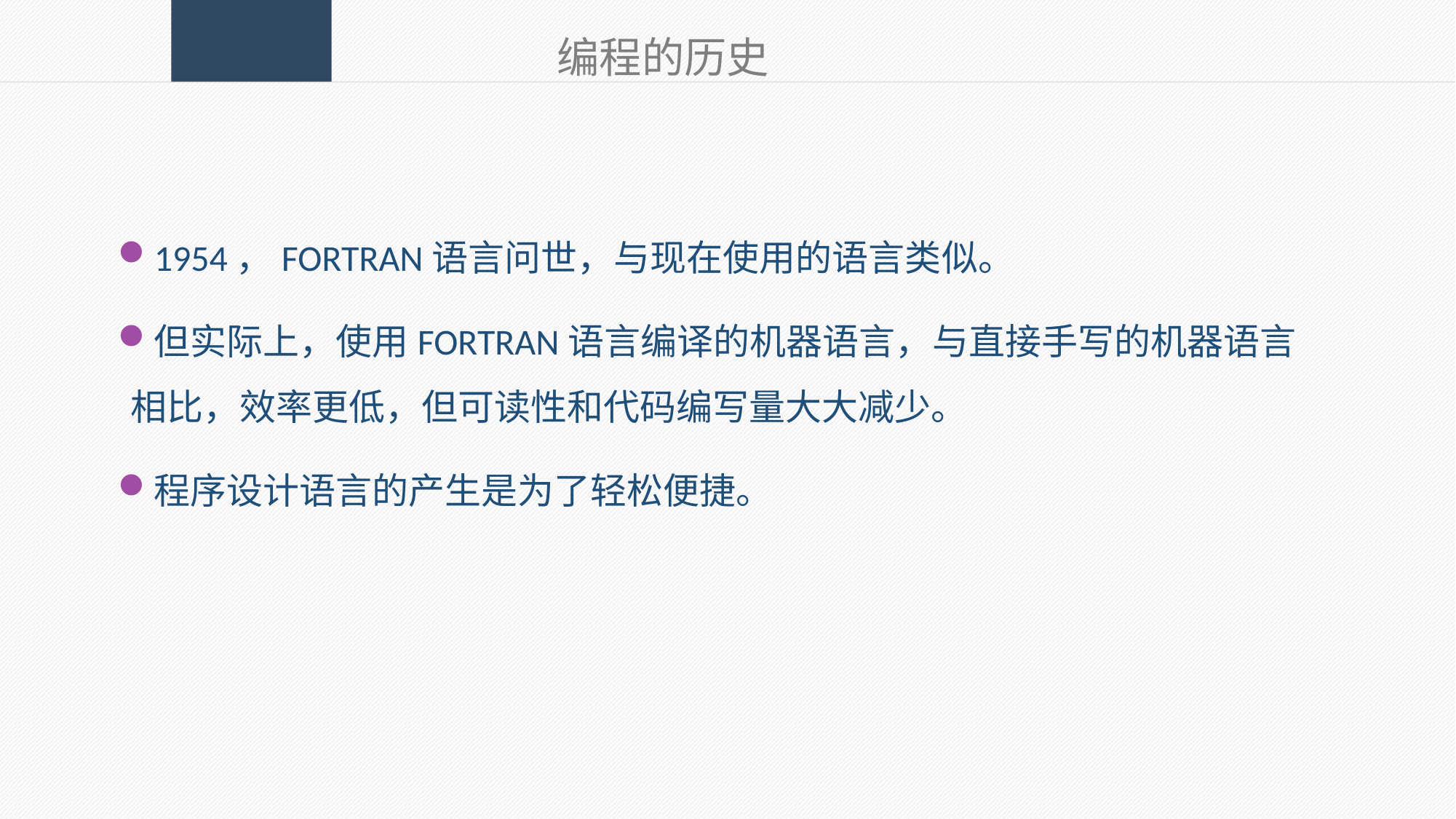

编程的历史

1954，FORTRAN语言问世，与现在使用的语言类似。
但实际上，使用FORTRAN语言编译的机器语言，与直接手写的机器语言相比，效率更低，但可读性和代码编写量大大减少。
程序设计语言的产生是为了轻松便捷。